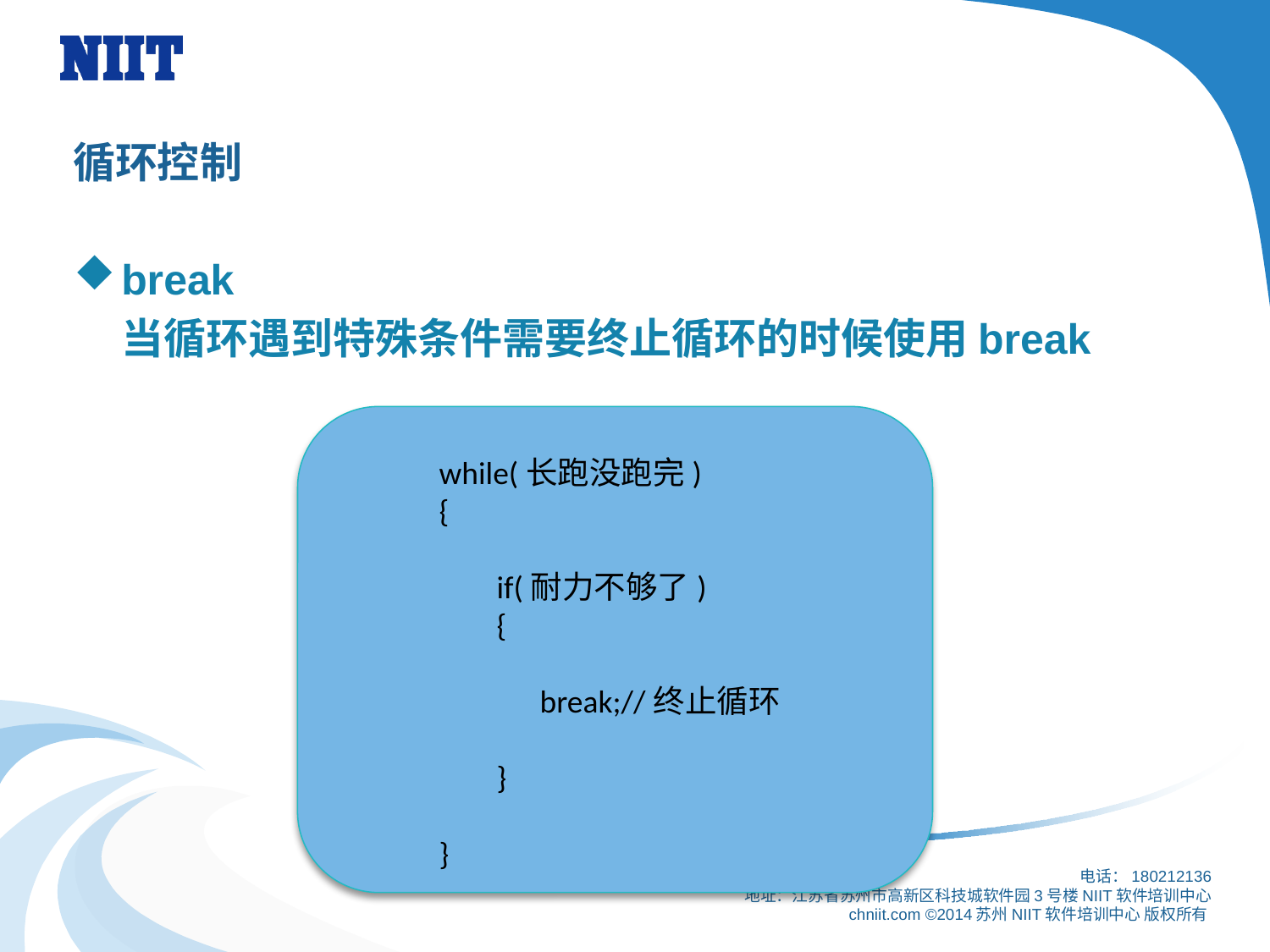

# 循环控制
break
	当循环遇到特殊条件需要终止循环的时候使用break

while(长跑没跑完)
{

        if(耐力不够了)
        {

              break;//终止循环

        }

}